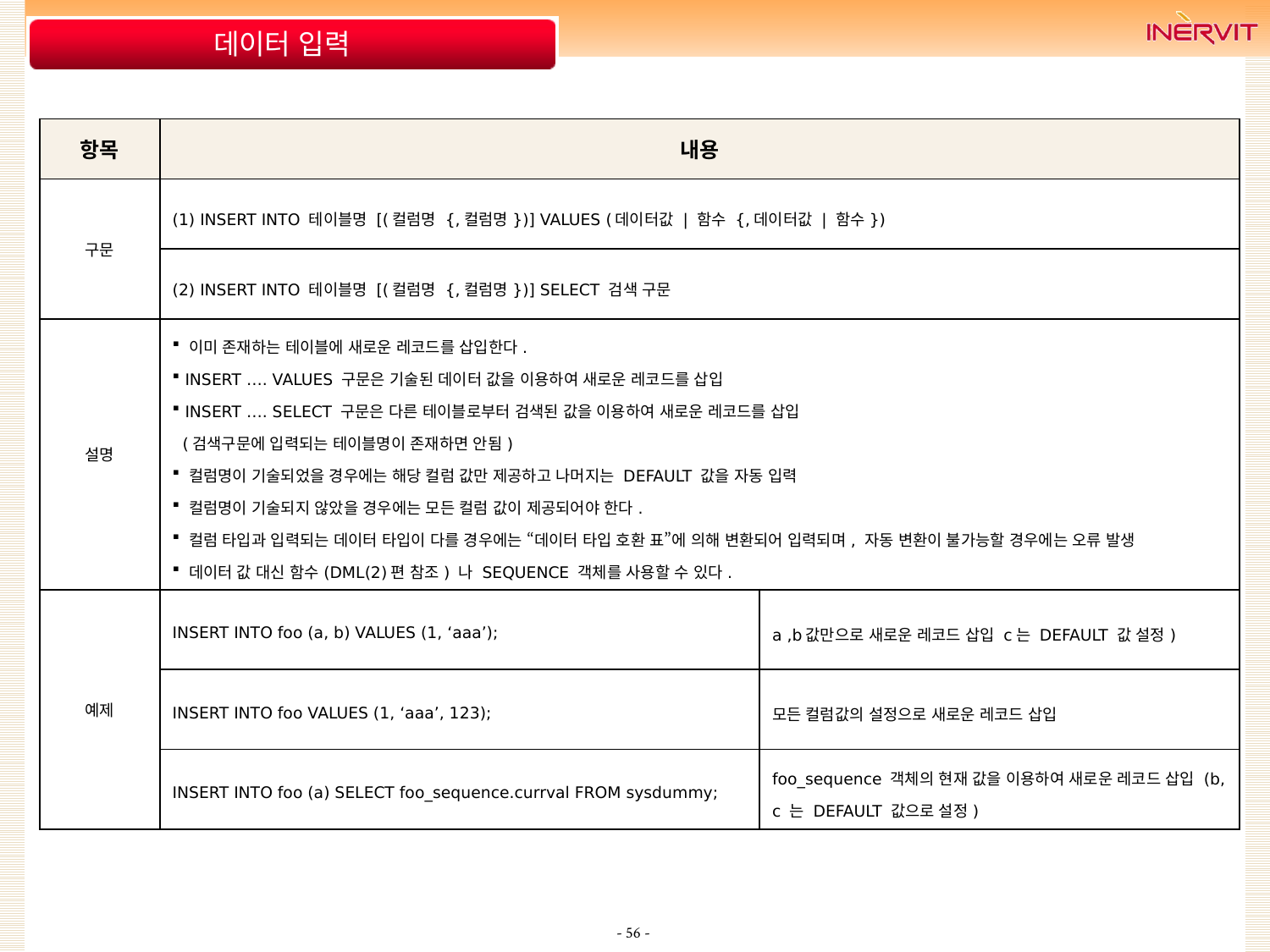

# 데이터 입력
| 항목 | 내용 |  |
| --- | --- | --- |
| 구문 | (1) INSERT INTO 테이블명 [(컬럼명 {,컬럼명})] VALUES (데이터값 | 함수 {,데이터값 | 함수}) |  |
|  | (2) INSERT INTO 테이블명 [(컬럼명 {,컬럼명})] SELECT 검색 구문 |  |
| 설명 | 이미 존재하는 테이블에 새로운 레코드를 삽입한다. INSERT …. VALUES 구문은 기술된 데이터 값을 이용하여 새로운 레코드를 삽입 INSERT …. SELECT 구문은 다른 테이블로부터 검색된 값을 이용하여 새로운 레코드를 삽입 (검색구문에 입력되는 테이블명이 존재하면 안됨) 컬럼명이 기술되었을 경우에는 해당 컬럼 값만 제공하고 나머지는 DEFAULT 값을 자동 입력 컬럼명이 기술되지 않았을 경우에는 모든 컬럼 값이 제공되어야 한다. 컬럼 타입과 입력되는 데이터 타입이 다를 경우에는 “데이터 타입 호환 표”에 의해 변환되어 입력되며, 자동 변환이 불가능할 경우에는 오류 발생 데이터 값 대신 함수(DML(2)편 참조) 나 SEQUENCE 객체를 사용할 수 있다. |  |
| 예제 | INSERT INTO foo (a, b) VALUES (1, ‘aaa’); | a ,b값만으로 새로운 레코드 삽입 c는 DEFAULT 값 설정) |
|  | INSERT INTO foo VALUES (1, ‘aaa’, 123); | 모든 컬럼값의 설정으로 새로운 레코드 삽입 |
|  | INSERT INTO foo (a) SELECT foo\_sequence.currval FROM sysdummy; | foo\_sequence 객체의 현재 값을 이용하여 새로운 레코드 삽입 (b, c 는 DEFAULT 값으로 설정) |
- 56 -